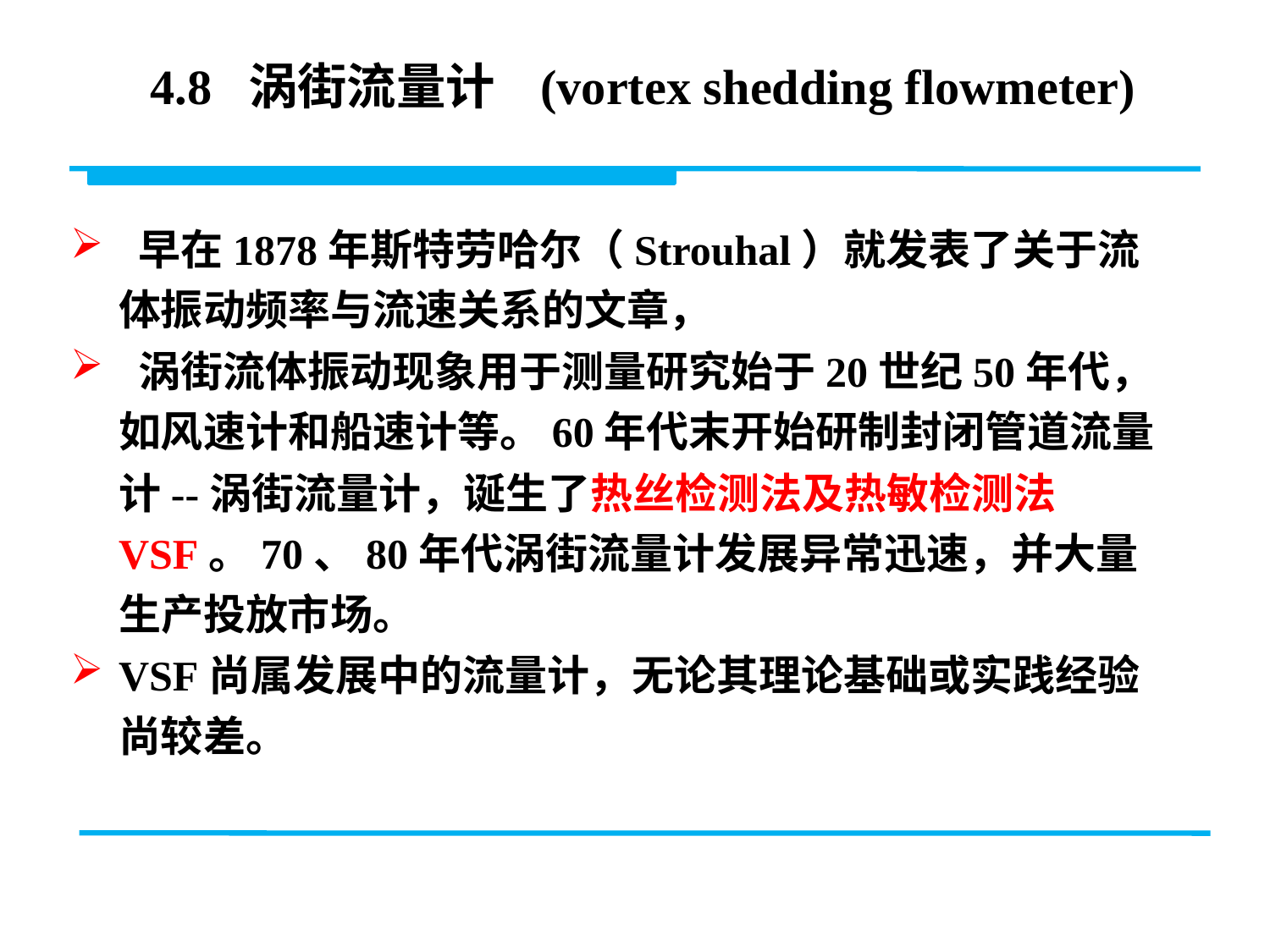

# 4.8  涡街流量计   (vortex shedding flowmeter)
 早在1878年斯特劳哈尔（Strouhal）就发表了关于流体振动频率与流速关系的文章，
 涡街流体振动现象用于测量研究始于20世纪50年代，如风速计和船速计等。60年代末开始研制封闭管道流量计--涡街流量计，诞生了热丝检测法及热敏检测法VSF。70、80年代涡街流量计发展异常迅速，并大量生产投放市场。
VSF尚属发展中的流量计，无论其理论基础或实践经验尚较差。